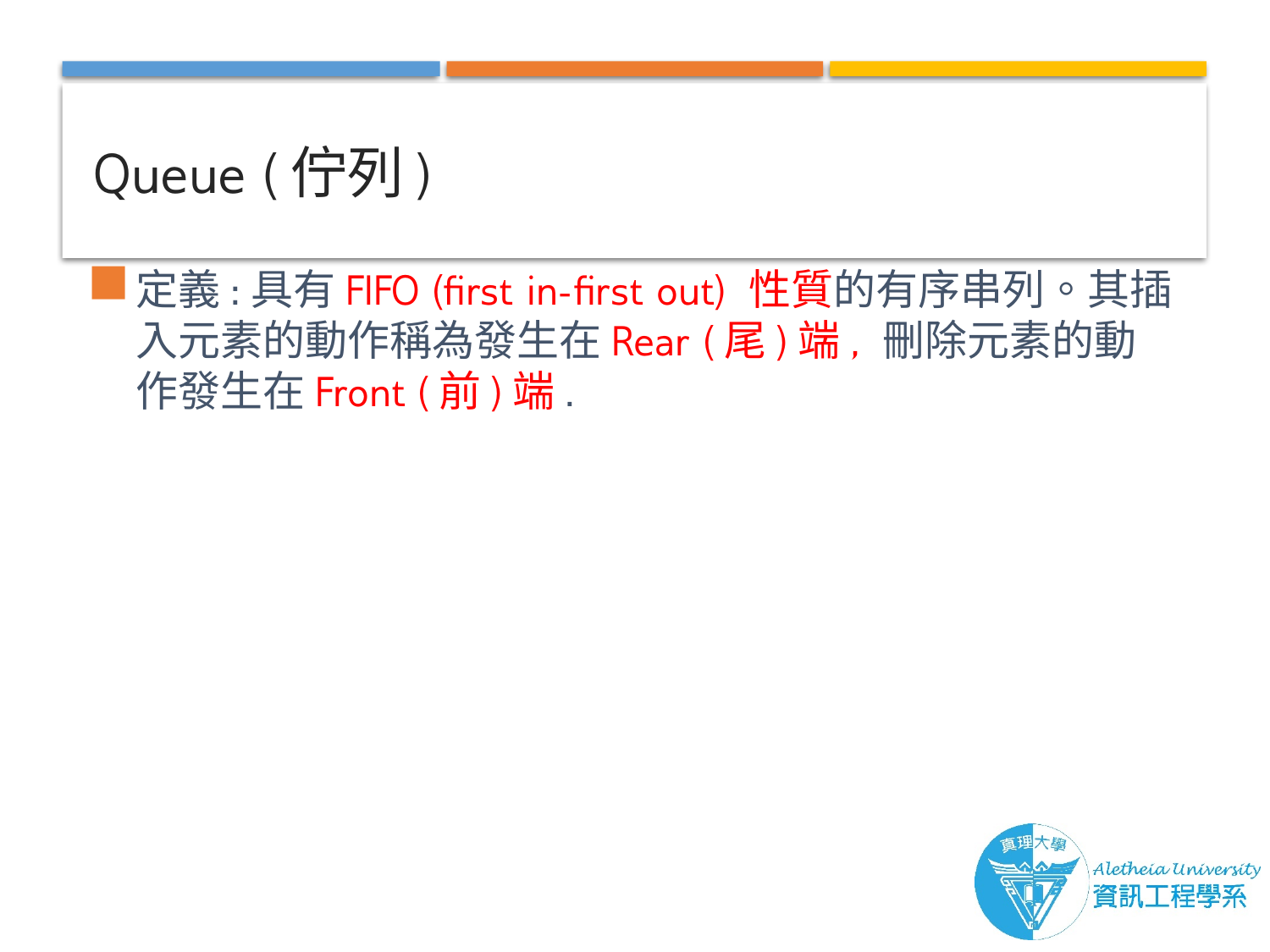

# Queue (佇列)
定義:具有FIFO (first in-first out) 性質的有序串列。其插入元素的動作稱為發生在Rear (尾)端, 刪除元素的動作發生在Front (前)端.